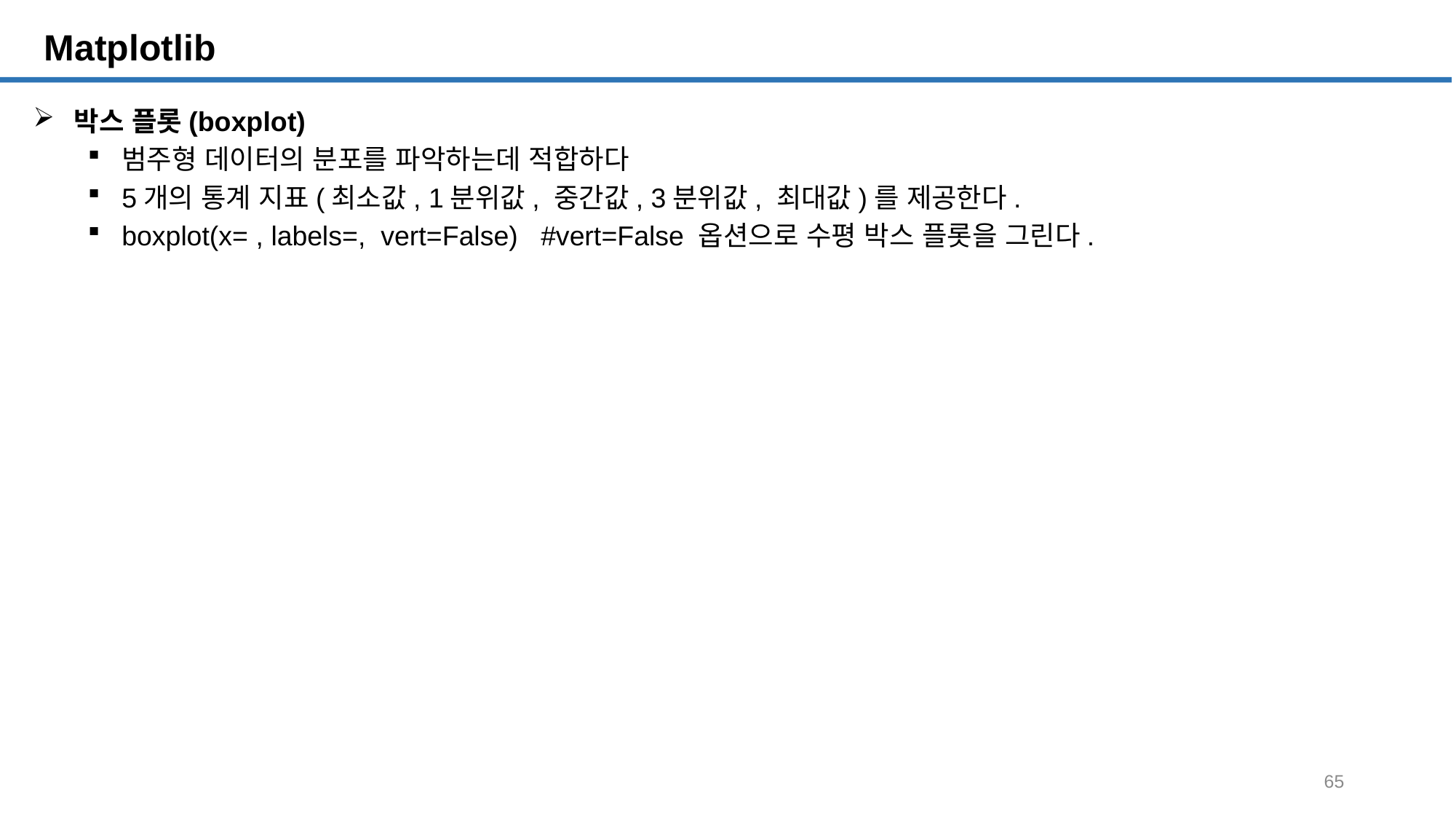

SQL 튜닝 개요
# Matplotlib

박스 플롯(boxplot)
범주형 데이터의 분포를 파악하는데 적합하다
5개의 통계 지표(최소값, 1분위값, 중간값, 3분위값, 최대값)를 제공한다.
boxplot(x= , labels=,  vert=False)   #vert=False 옵션으로 수평 박스 플롯을 그린다.

65